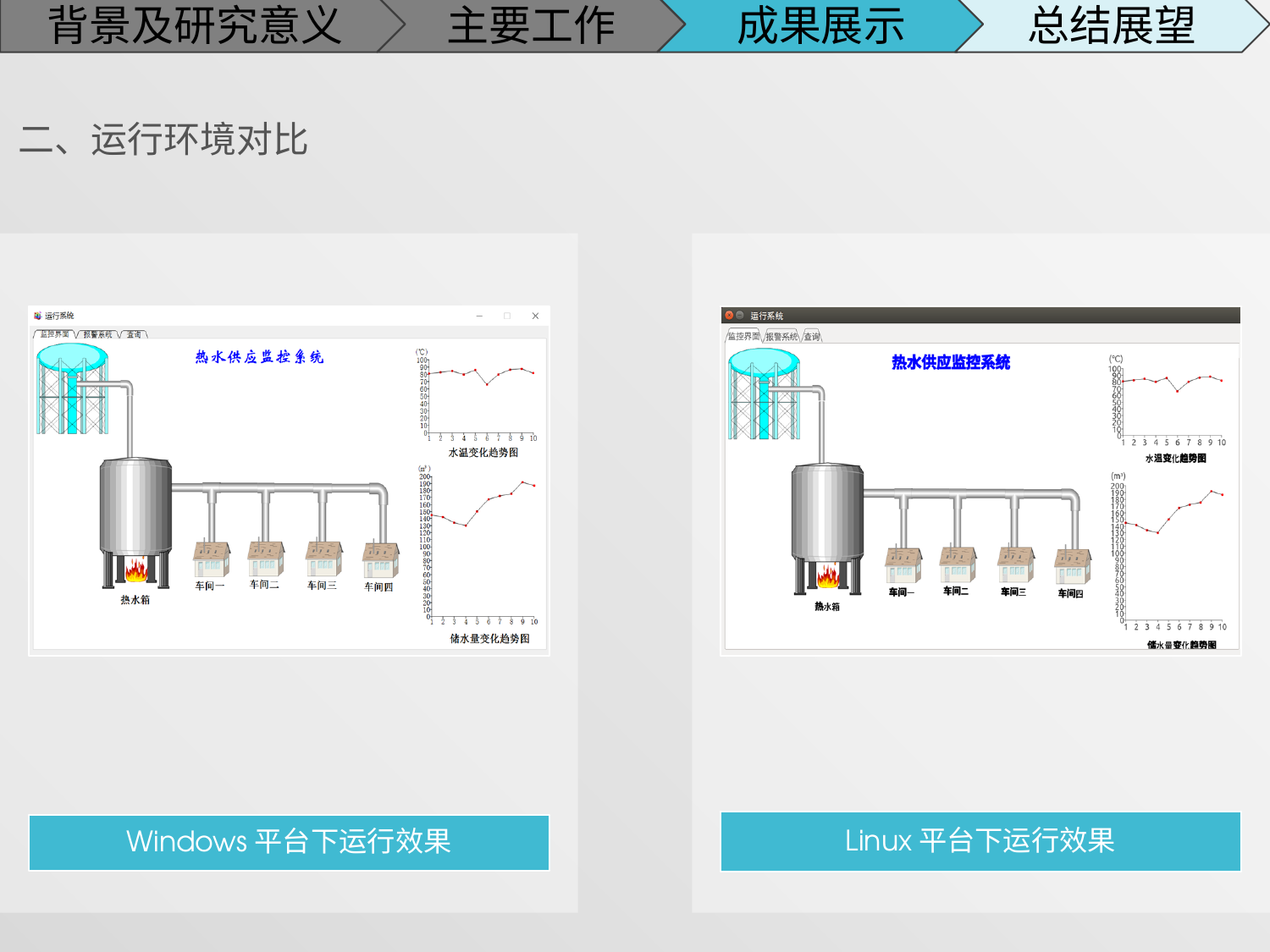

背景及研究意义
主要工作
成果展示
总结展望
二、运行环境对比
Windows平台下运行效果

Linux平台下运行效果